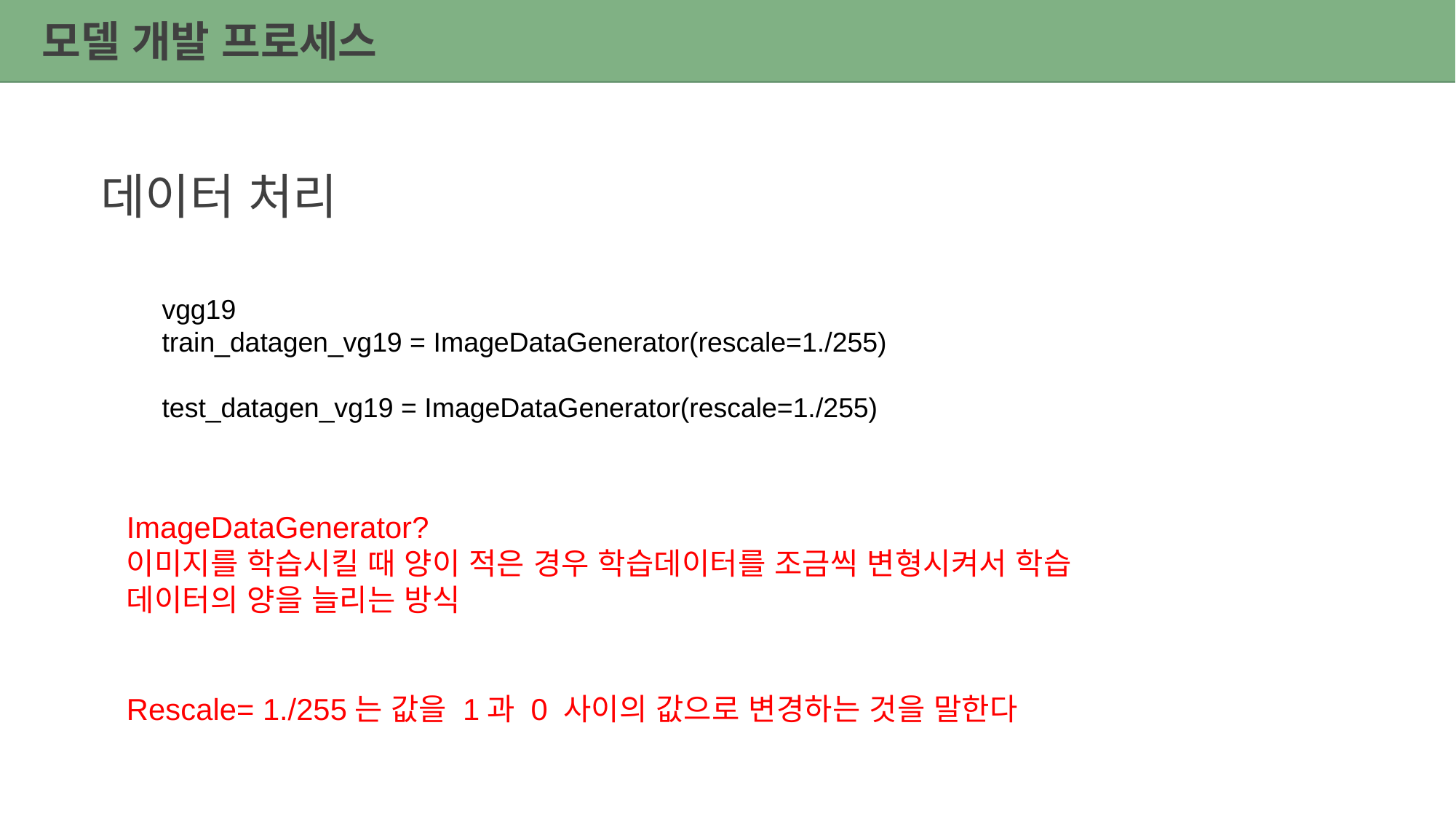

모델 개발 프로세스
데이터 처리

vgg19
train_datagen_vg19 = ImageDataGenerator(rescale=1./255)

test_datagen_vg19 = ImageDataGenerator(rescale=1./255)
ImageDataGenerator?
이미지를 학습시킬 때 양이 적은 경우 학습데이터를 조금씩 변형시켜서 학습 데이터의 양을 늘리는 방식

Rescale= 1./255는 값을 1과 0 사이의 값으로 변경하는 것을 말한다